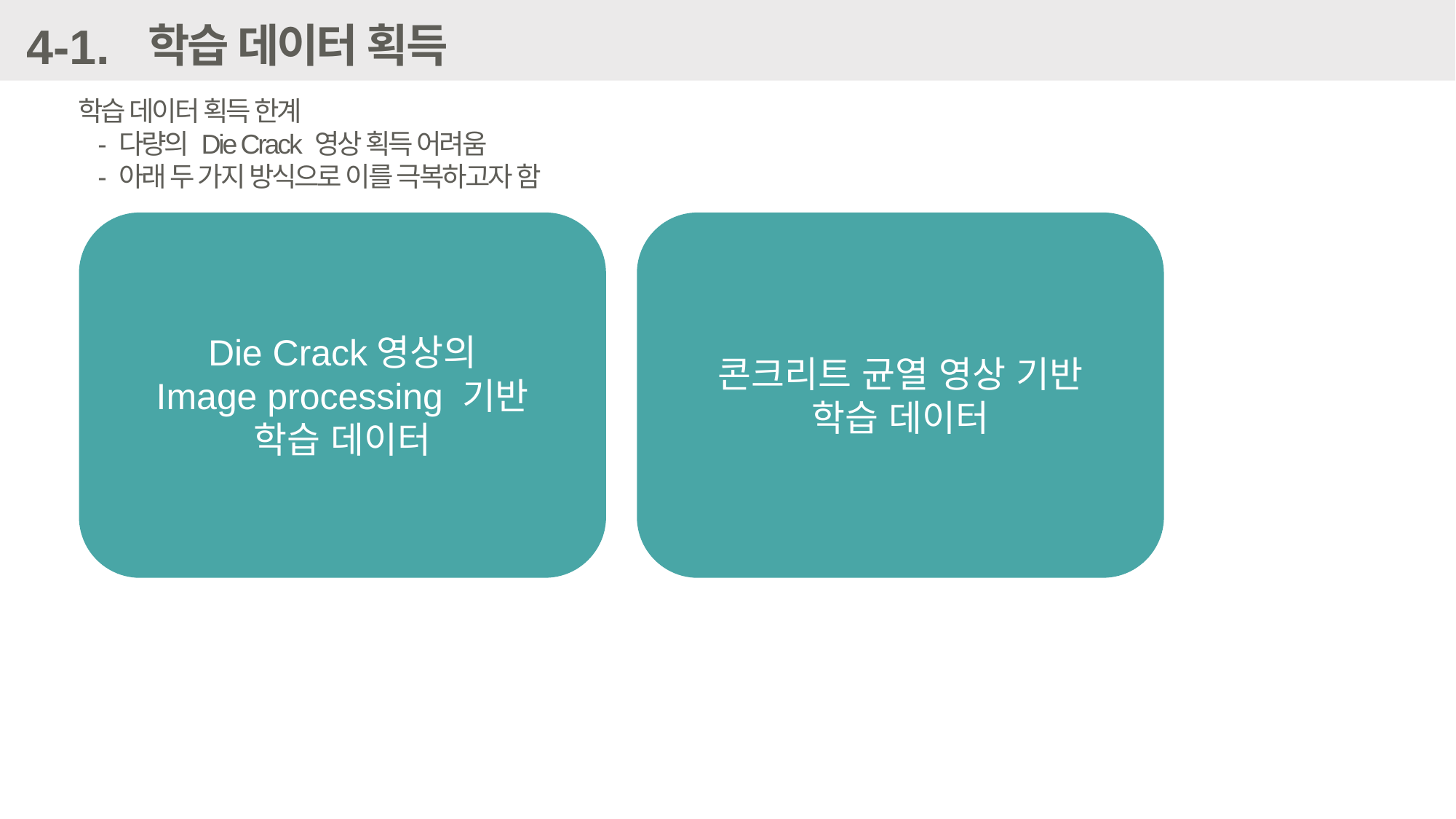

4-1.
학습 데이터 획득
학습 데이터 획득 한계
  - 다량의 Die Crack 영상 획득 어려움
  - 아래 두 가지 방식으로 이를 극복하고자 함
Die Crack영상의
Image processing 기반
학습 데이터
콘크리트 균열 영상 기반
학습 데이터